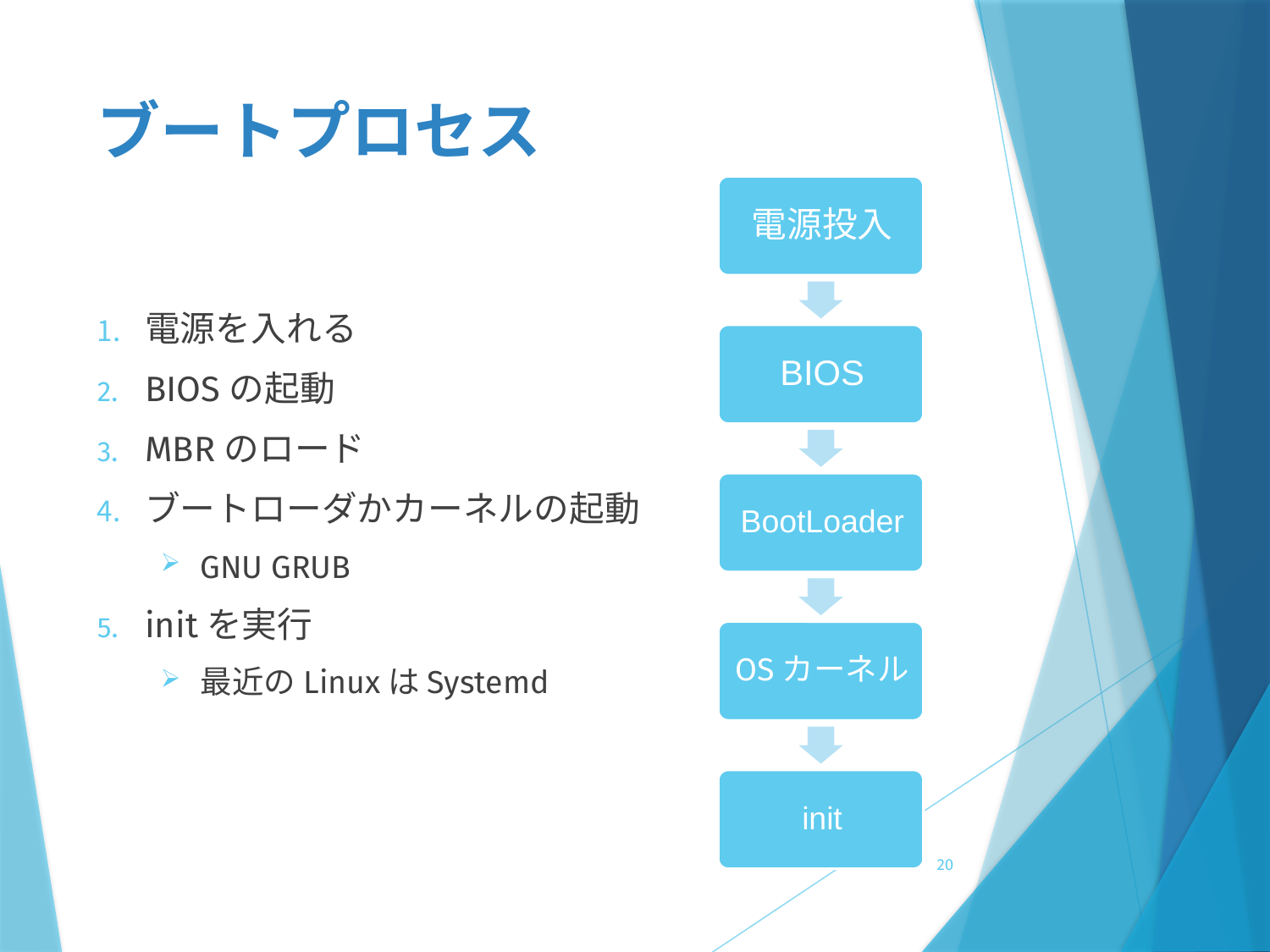

# ブートプロセス
電源投入

BIOS

BootLoader

OSカーネル

init
電源を入れる
BIOSの起動
MBRのロード
ブートローダかカーネルの起動
GNU GRUB
initを実行
最近のLinuxはSystemd
20